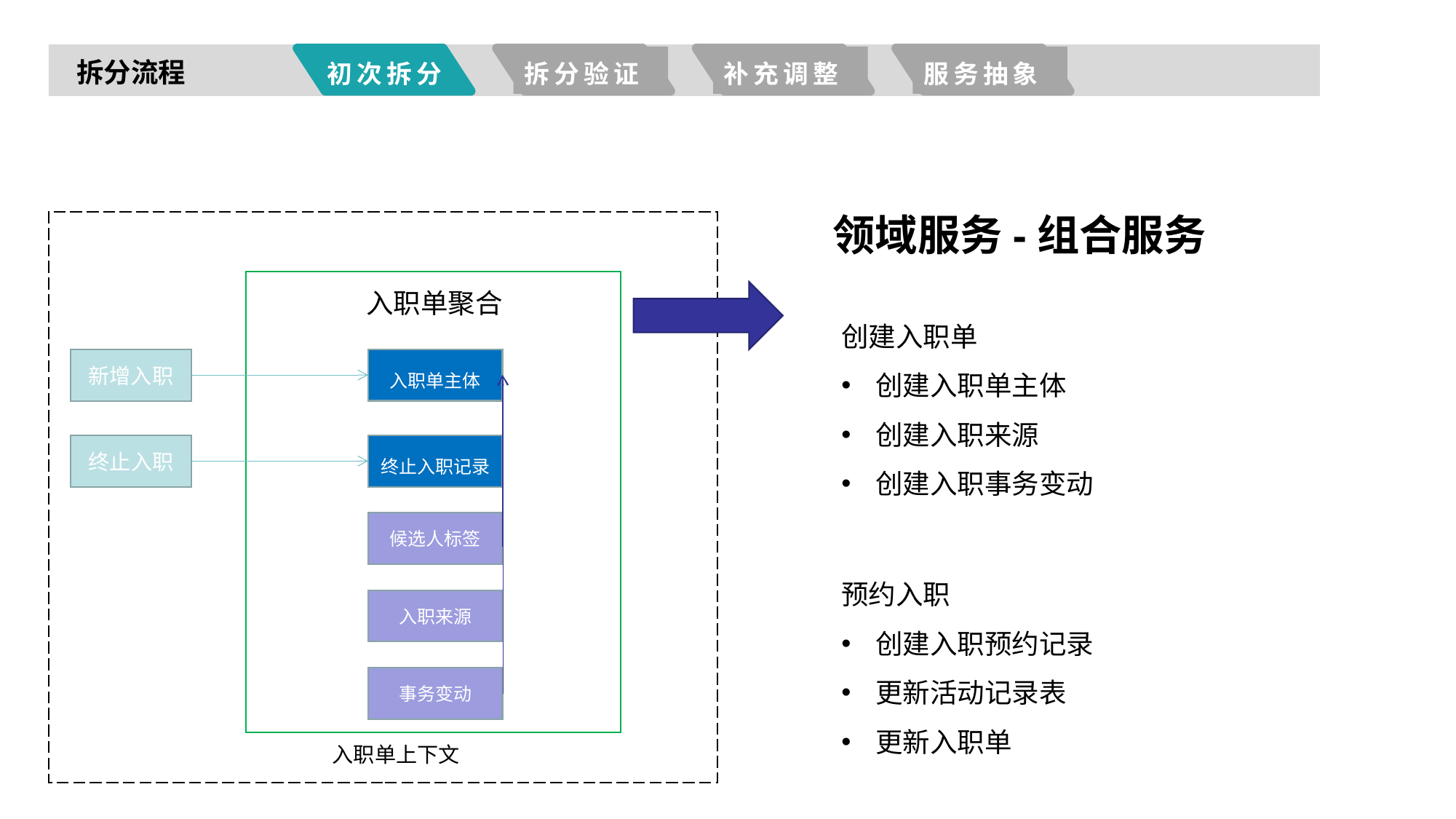

初次拆分
拆分验证
补充调整
服务抽象
拆分流程
领域服务-组合服务

入职单聚合

创建入职单
创建入职单主体
创建入职来源
创建入职事务变动
入职单主体
新增入职
终止入职记录
终止入职
候选人标签
预约入职
创建入职预约记录
更新活动记录表
更新入职单
入职来源
事务变动
入职单上下文